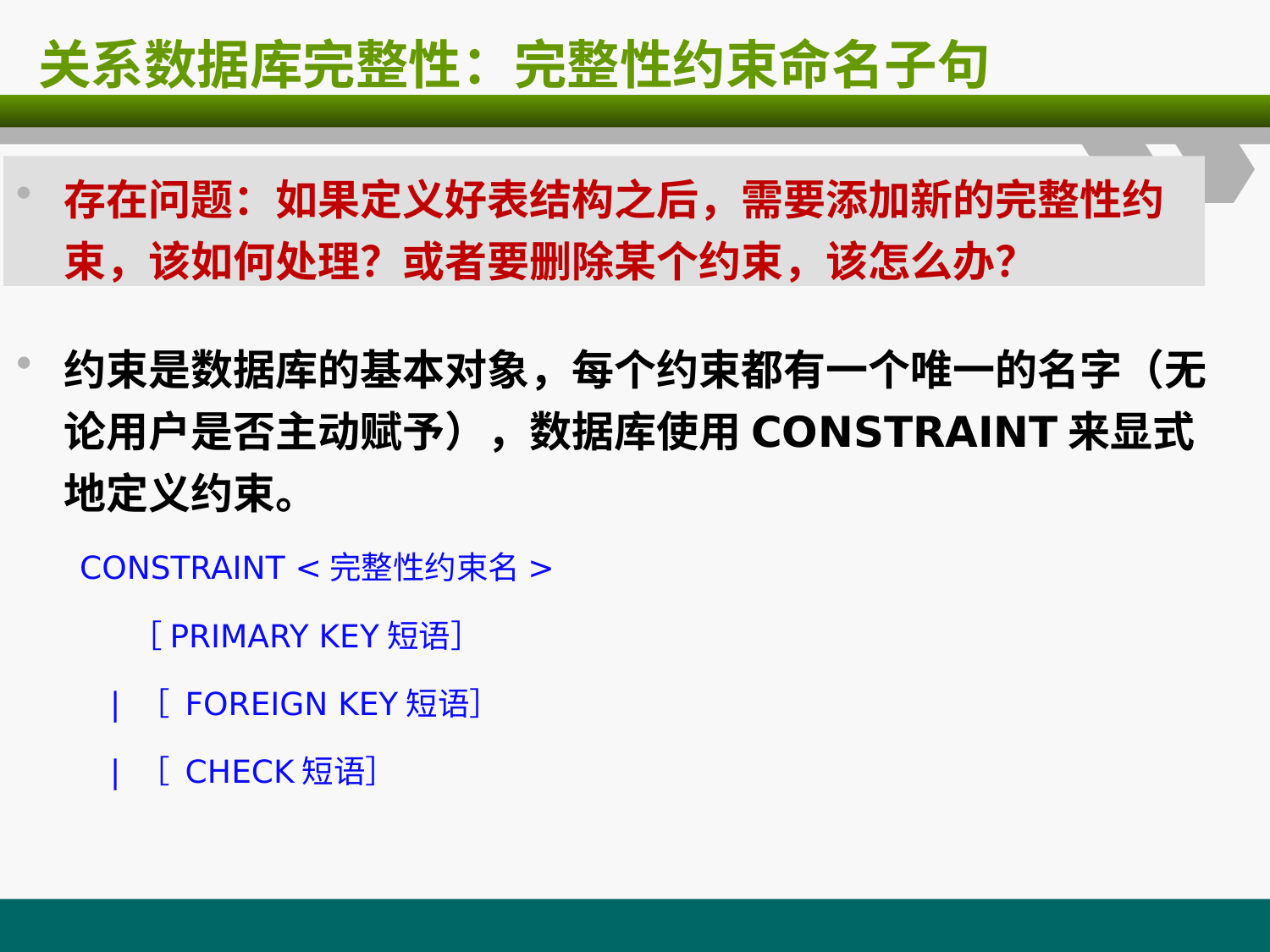

# 关系数据库完整性：完整性约束命名子句
存在问题：如果定义好表结构之后，需要添加新的完整性约束，该如何处理？或者要删除某个约束，该怎么办？
约束是数据库的基本对象，每个约束都有一个唯一的名字（无论用户是否主动赋予），数据库使用CONSTRAINT来显式地定义约束。
CONSTRAINT <完整性约束名>
      ［PRIMARY KEY短语］
   | ［ FOREIGN KEY短语］
   | ［ CHECK短语］